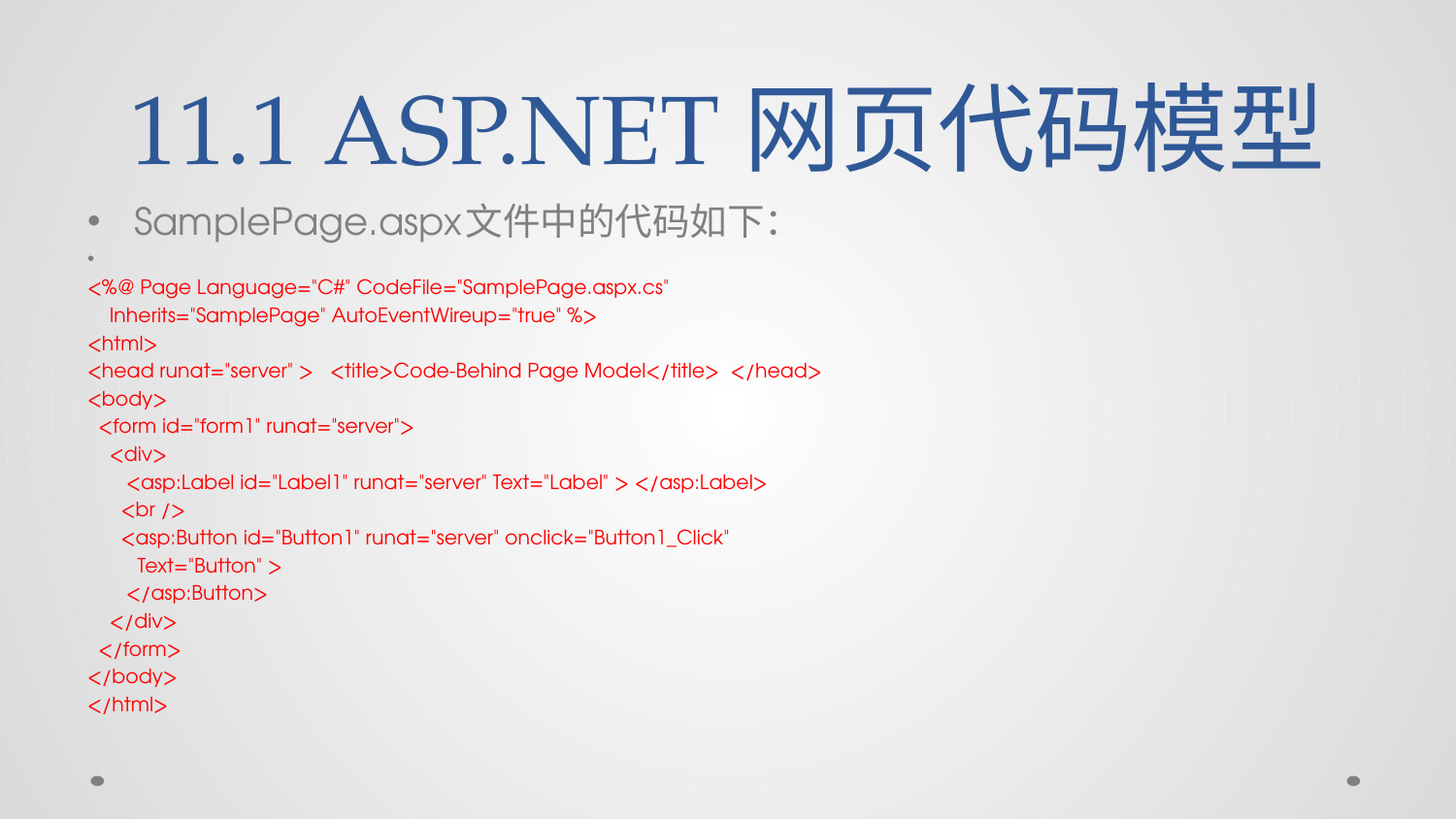

# 11.1 ASP.NET网页代码模型
SamplePage.aspx文件中的代码如下：

<%@ Page Language="C#" CodeFile="SamplePage.aspx.cs"
    Inherits="SamplePage" AutoEventWireup="true" %>
<html>
<head runat="server" >   <title>Code-Behind Page Model</title>  </head>
<body>
  <form id="form1" runat="server">
    <div>
       <asp:Label id="Label1" runat="server" Text="Label" > </asp:Label>
      <br />
      <asp:Button id="Button1" runat="server" onclick="Button1_Click"
         Text="Button" >
       </asp:Button>
    </div>
  </form>
</body>
</html>